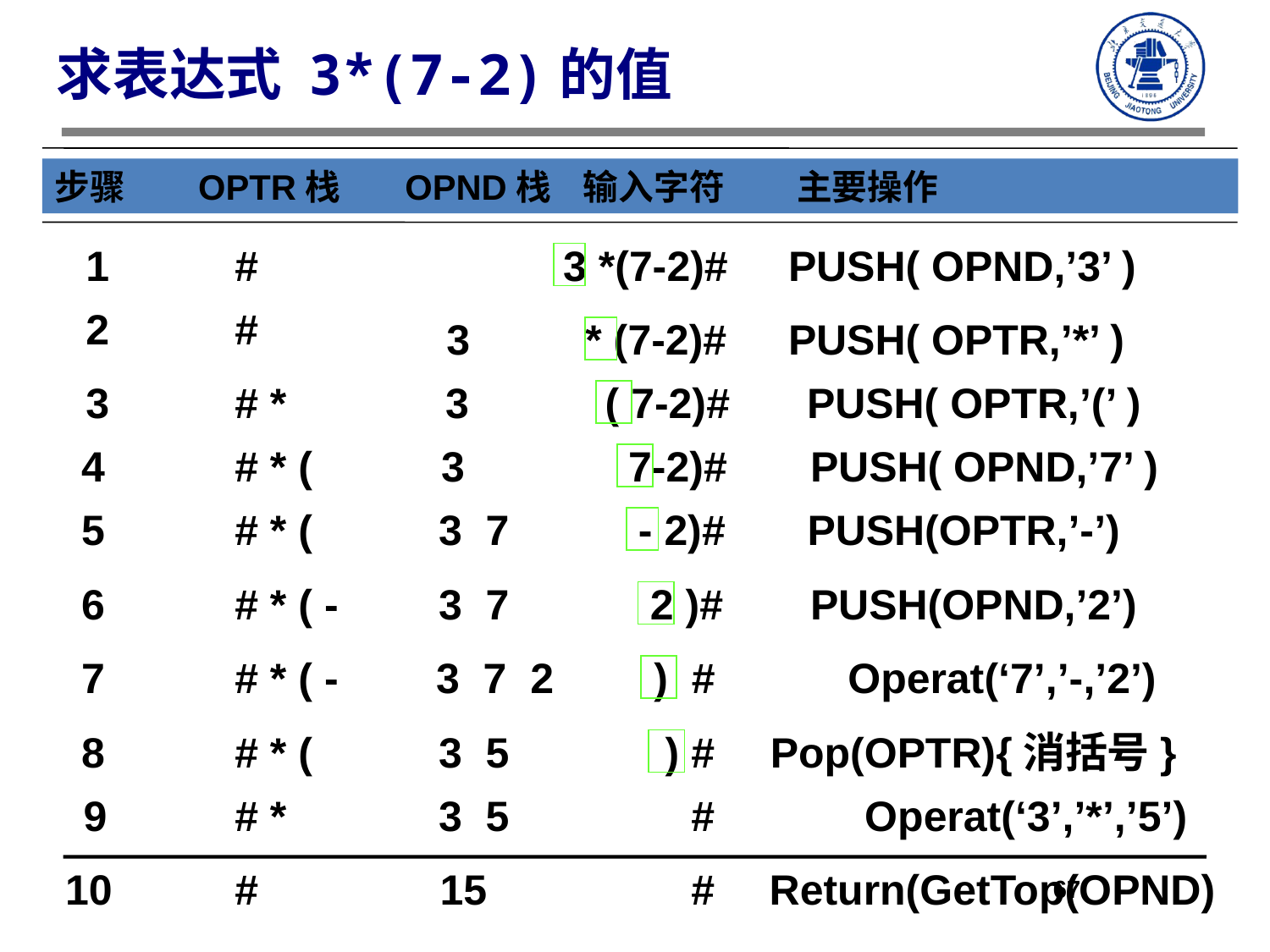

求表达式 3*(7-2)的值

步骤        OPTR栈       OPND栈    输入字符         主要操作

1
#
3 *(7-2)#

PUSH( OPND,’3’ )
2
#
3
* (7-2)#

PUSH( OPTR,’*’ )
3
# *
3
 ( 7-2)#

PUSH( OPTR,’(’ )
4
# * (
3
PUSH( OPND,’7’ )
 7-2)#

5
# * (
3  7
PUSH(OPTR,’-’)
- 2)#

6
# * ( -
3  7
PUSH(OPND,’2’)
2 )#

7
# * ( -
3  7  2
Operat(‘7’,’-,’2’)
)  #

8
# * (
3  5
Pop(OPTR){消括号}
) #

9
# *
3  5
#
Operat(‘3’,’*’,’5’)
10
#
15
#
Return(GetTop(OPND)
67